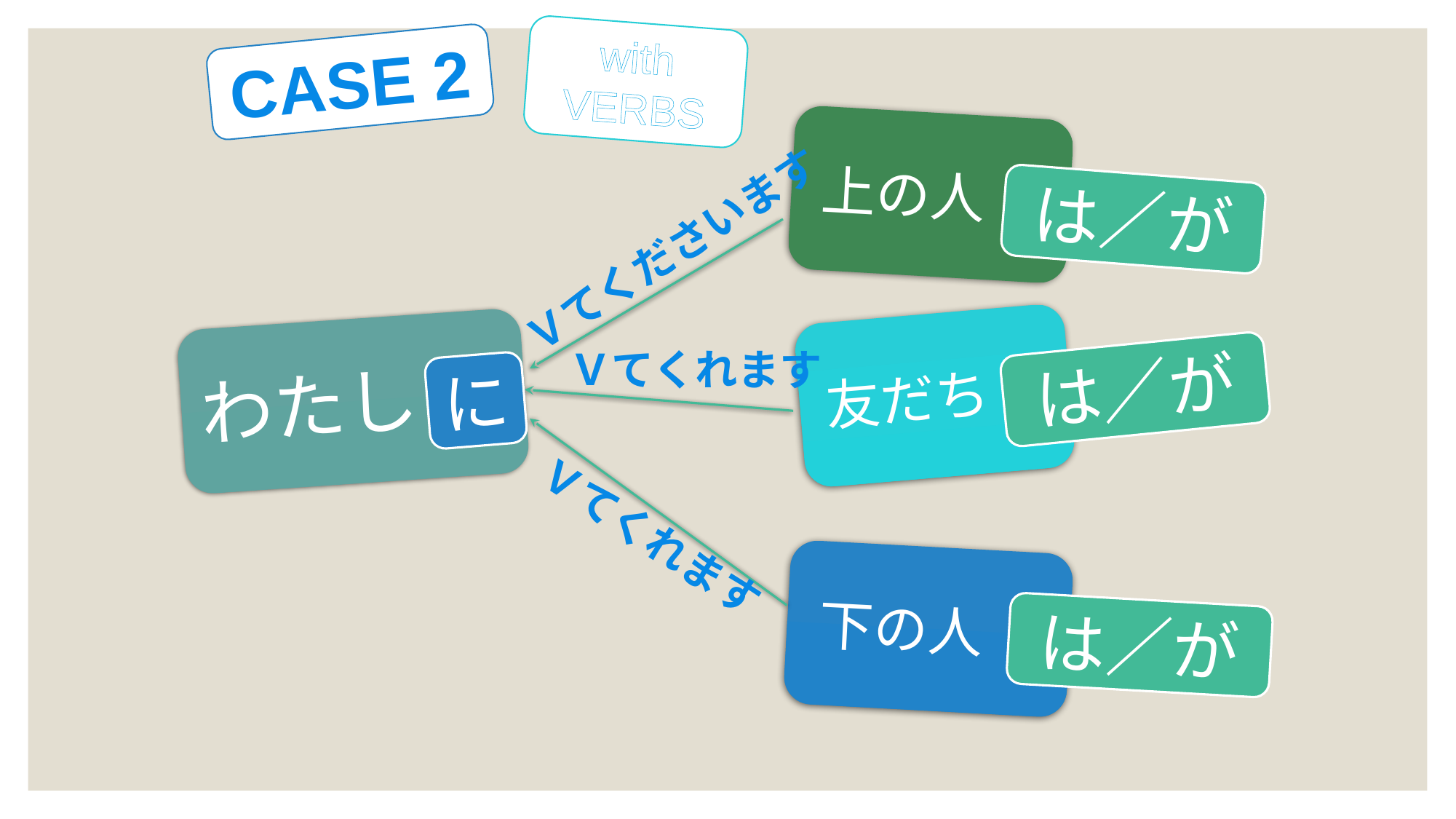

with VERBS
CASE 2
上の人
は／が
Ｖてくださいます
友だち
Ｖてくれます
わたし
は／が
に
Ｖてくれます
下の人
は／が